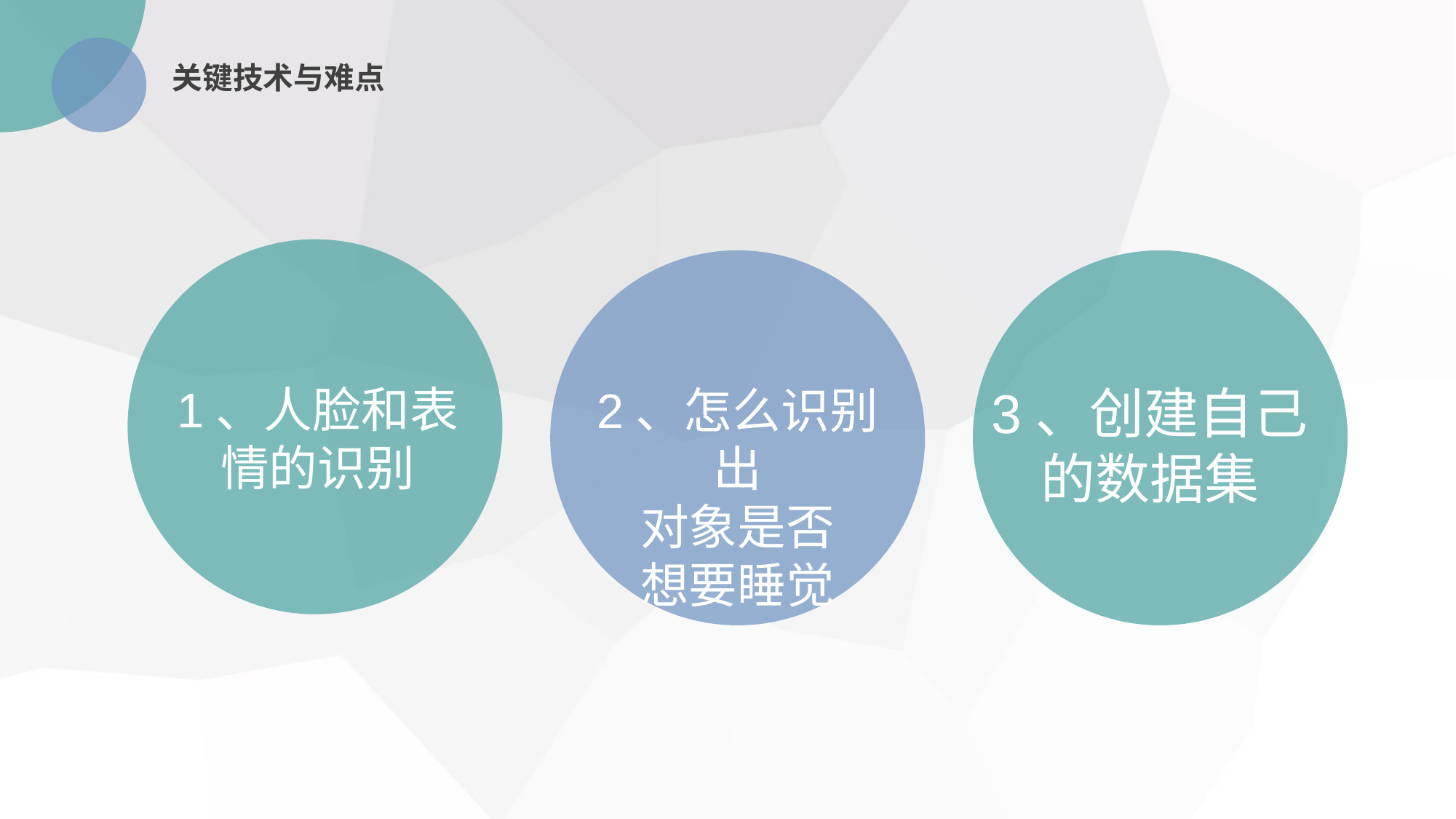

关键技术与难点

1、人脸和表
情的识别
3、创建自己
的数据集
2、怎么识别出
对象是否
想要睡觉